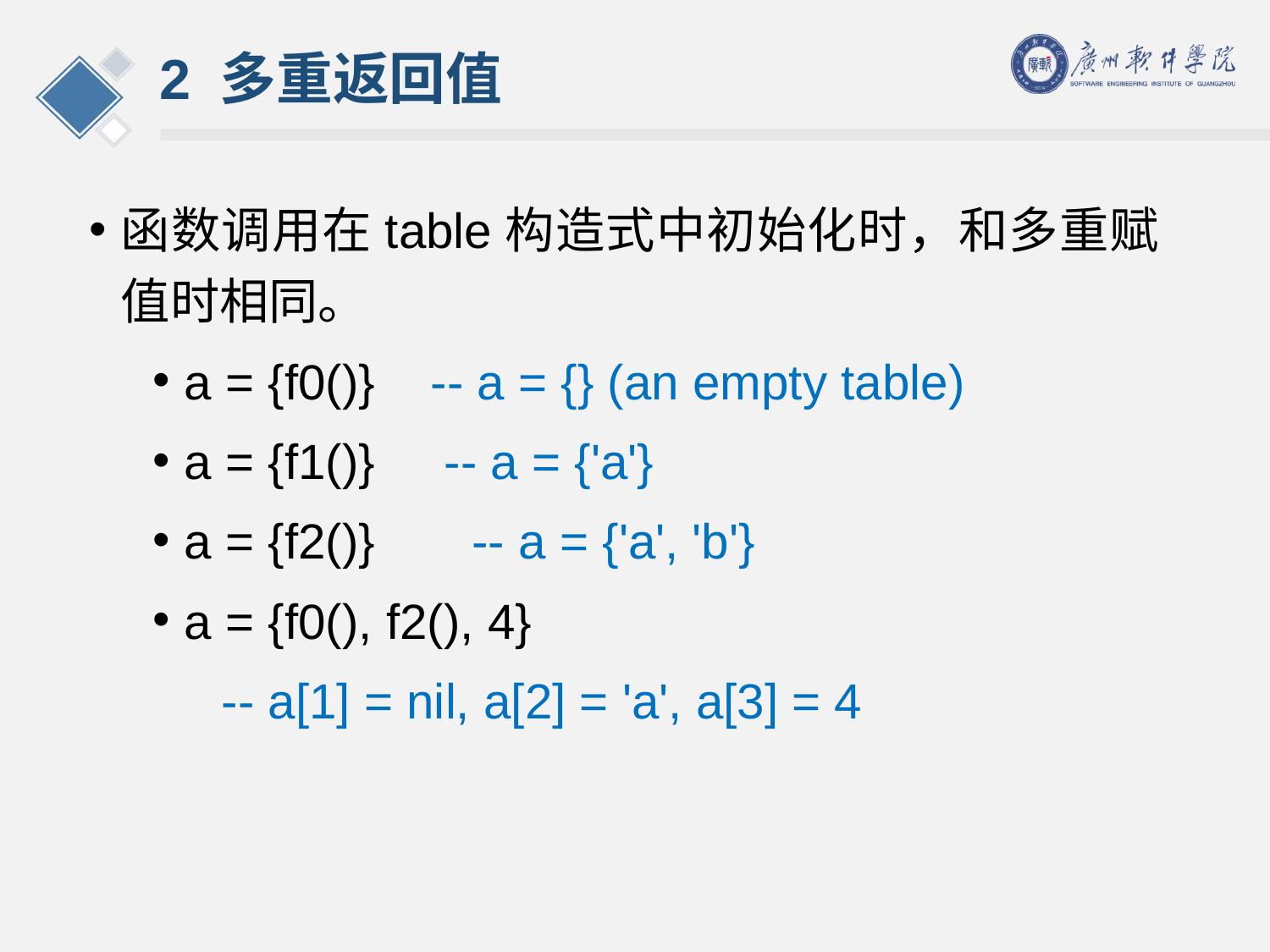

# 2 多重返回值
函数调用在table构造式中初始化时，和多重赋值时相同。
a = {f0()}    -- a = {} (an empty table)
a = {f1()}     -- a = {'a'}
a = {f2()}       -- a = {'a', 'b'}
a = {f0(), f2(), 4}
     -- a[1] = nil, a[2] = 'a', a[3] = 4